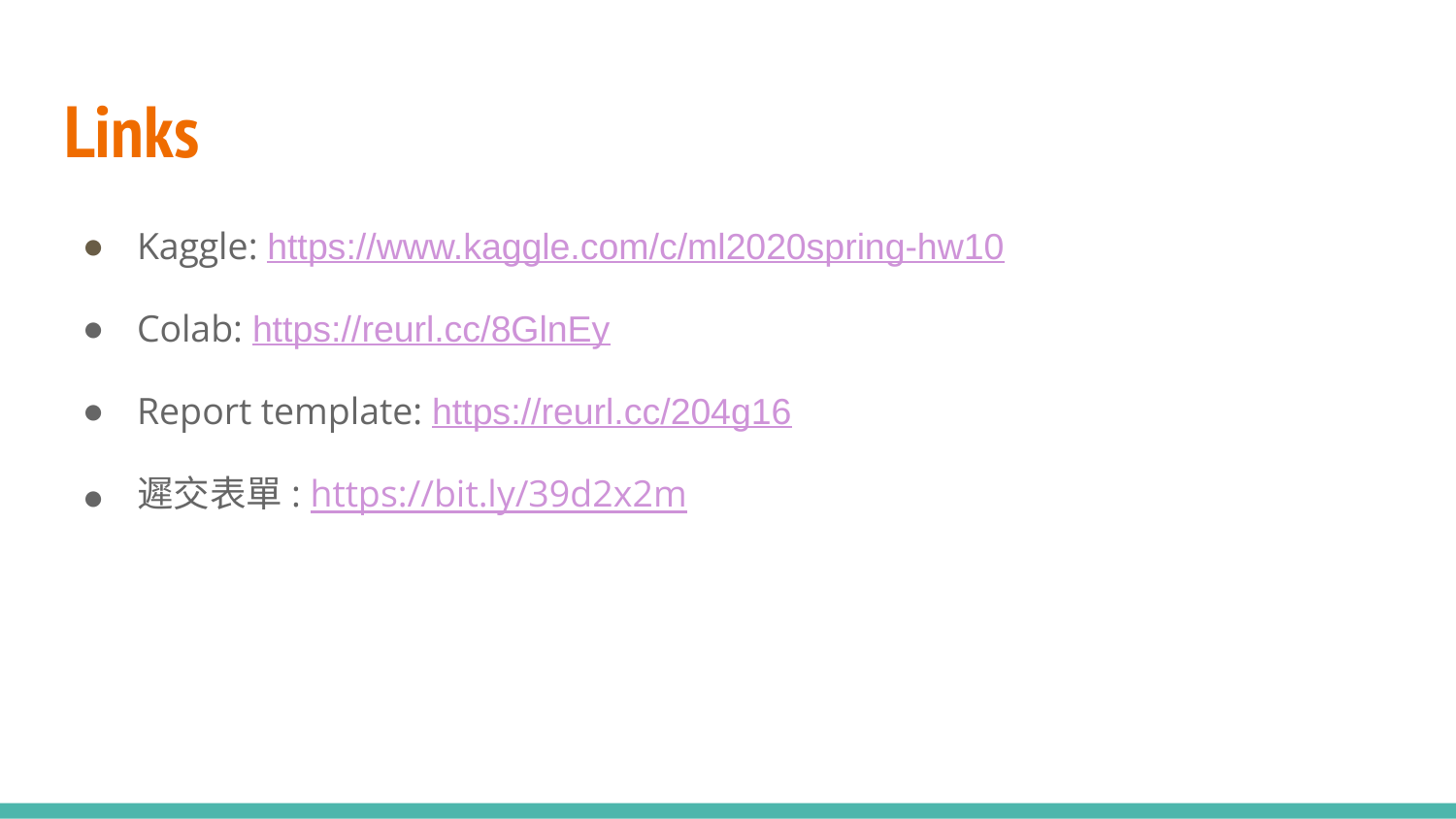

# Links
Kaggle: https://www.kaggle.com/c/ml2020spring-hw10
Colab: https://reurl.cc/8GlnEy
Report template: https://reurl.cc/204g16
遲交表單: https://bit.ly/39d2x2m